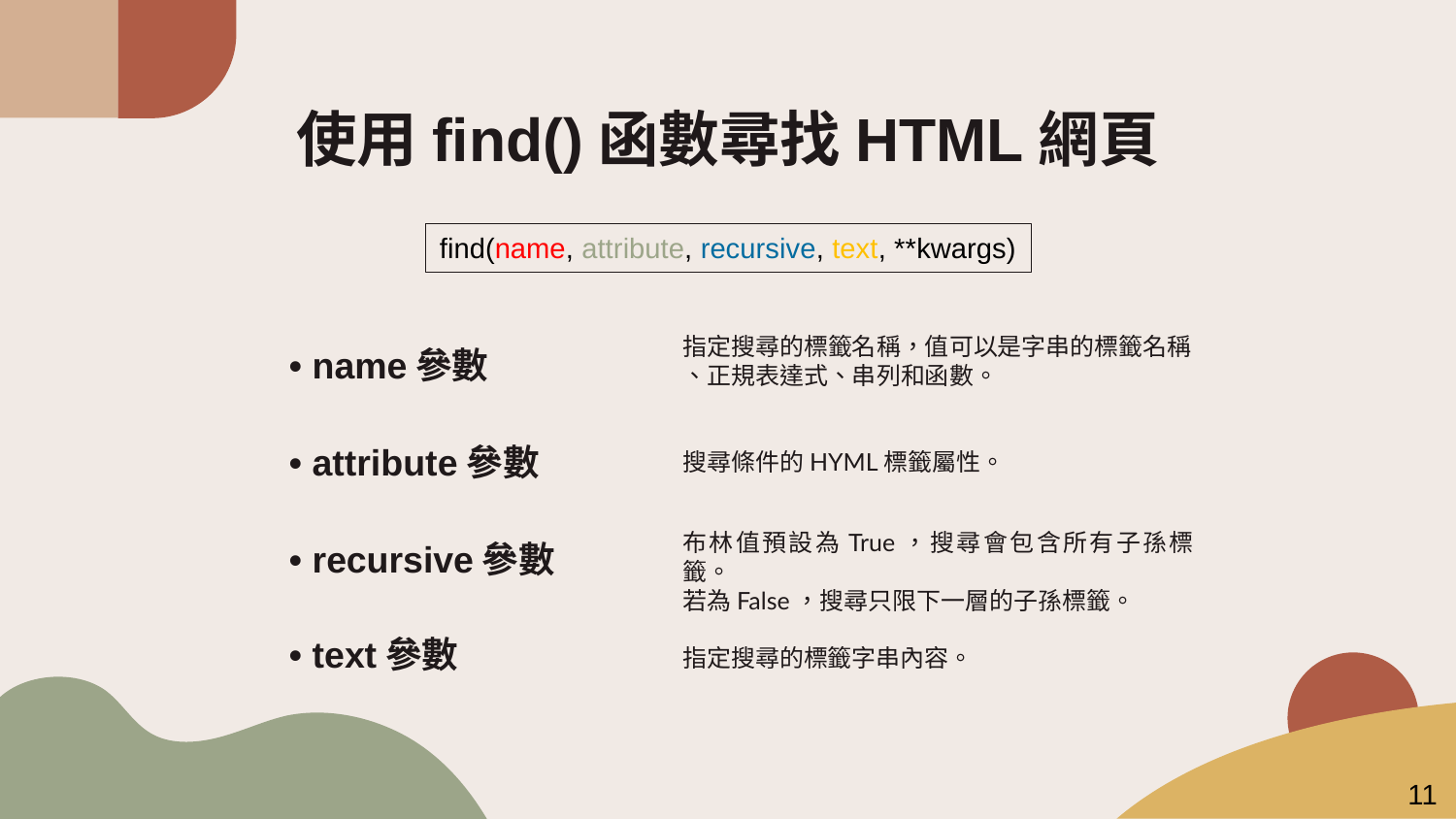

# 使用find()函數尋找HTML網頁
find(name, attribute, recursive, text, **kwargs)
指定搜尋的標籤名稱，值可以是字串的標籤名稱
、正規表達式、串列和函數。
• name參數
• attribute參數
搜尋條件的HYML標籤屬性。
布林值預設為True，搜尋會包含所有子孫標籤。
若為False，搜尋只限下一層的子孫標籤。
• recursive參數
• text參數
指定搜尋的標籤字串內容。
11